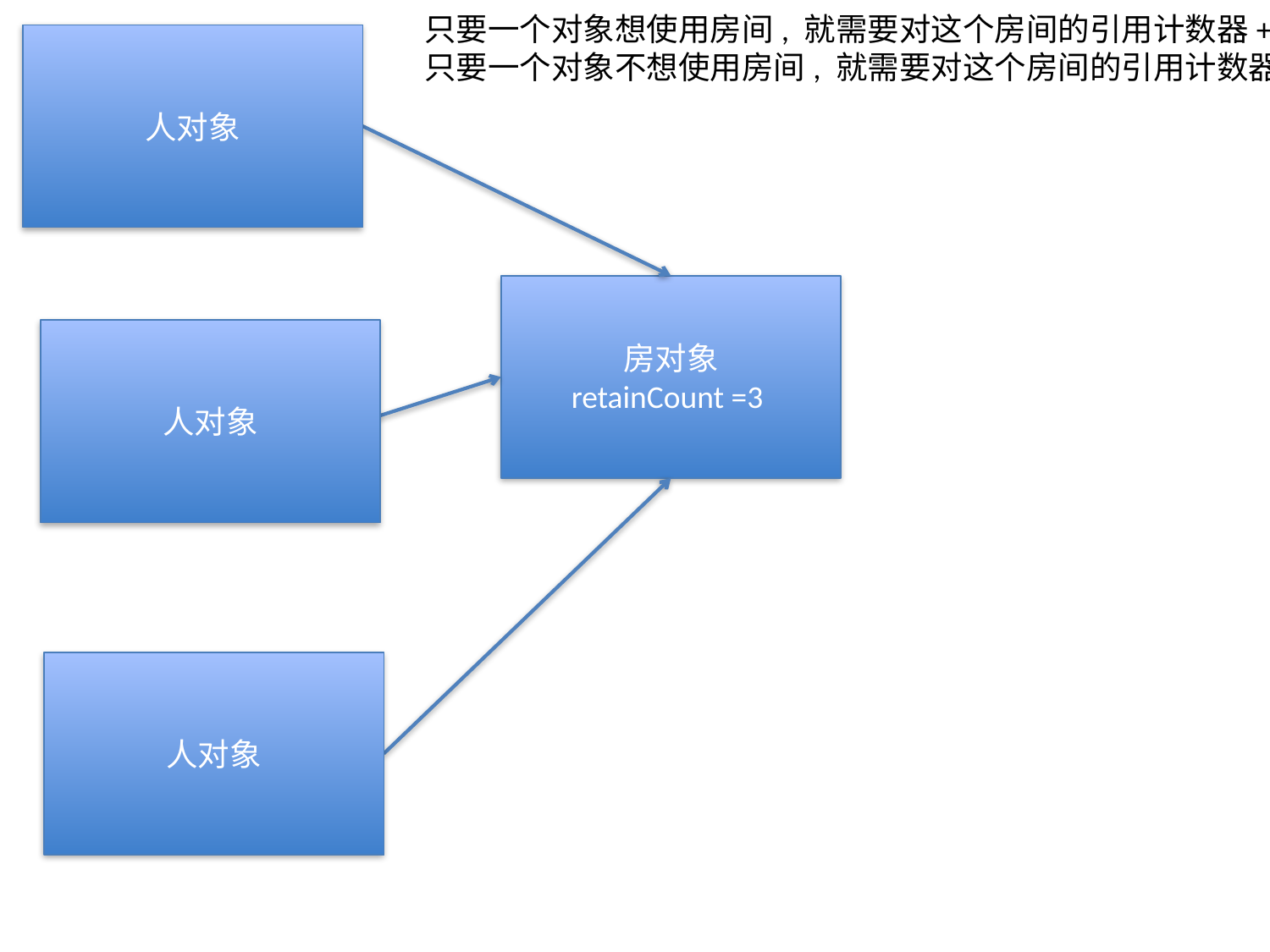

只要一个对象想使用房间, 就需要对这个房间的引用计数器+1
只要一个对象不想使用房间, 就需要对这个房间的引用计数器-1
人对象
房对象
retainCount =3
人对象
人对象